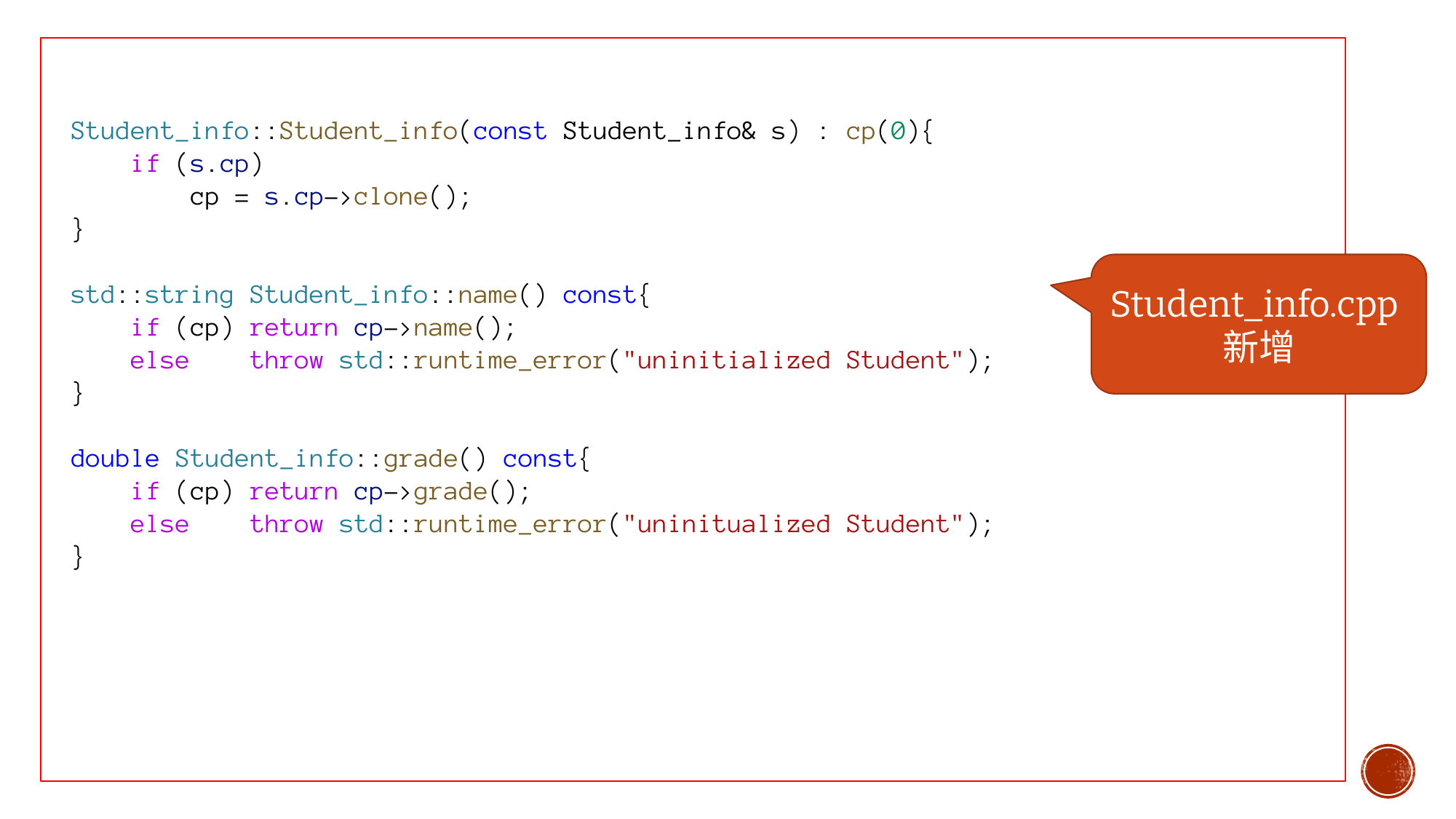

Student_info::Student_info(const Student_info& s) : cp(0){
    if (s.cp)
        cp = s.cp->clone();
}

std::string Student_info::name() const{
    if (cp) return cp->name();
    else    throw std::runtime_error("uninitialized Student");
}

double Student_info::grade() const{
    if (cp) return cp->grade();
    else    throw std::runtime_error("uninitualized Student");
}
Student_info.cpp新增
19